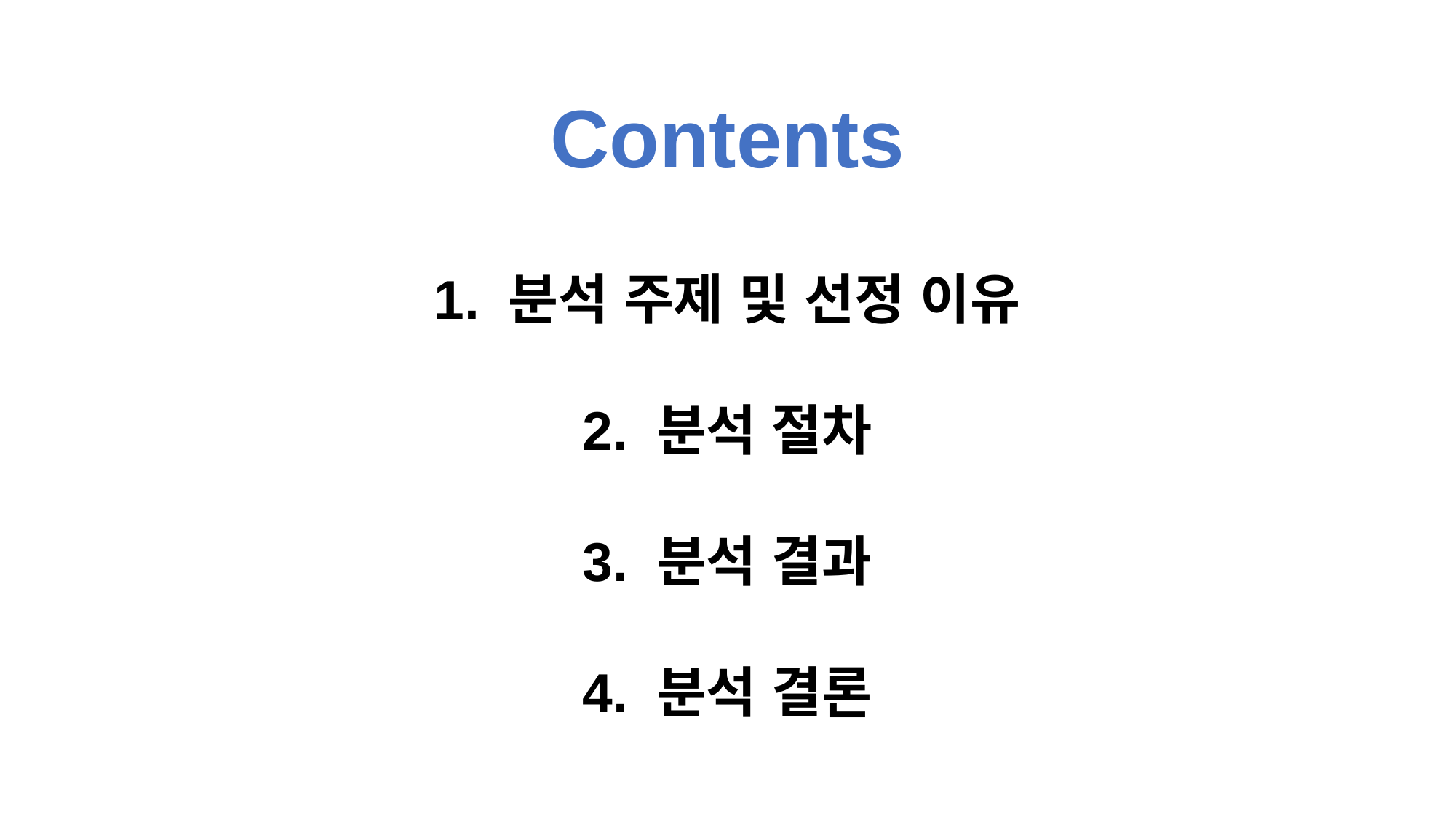

Contents
1. 분석 주제 및 선정 이유

2. 분석 절차

3. 분석 결과

4. 분석 결론